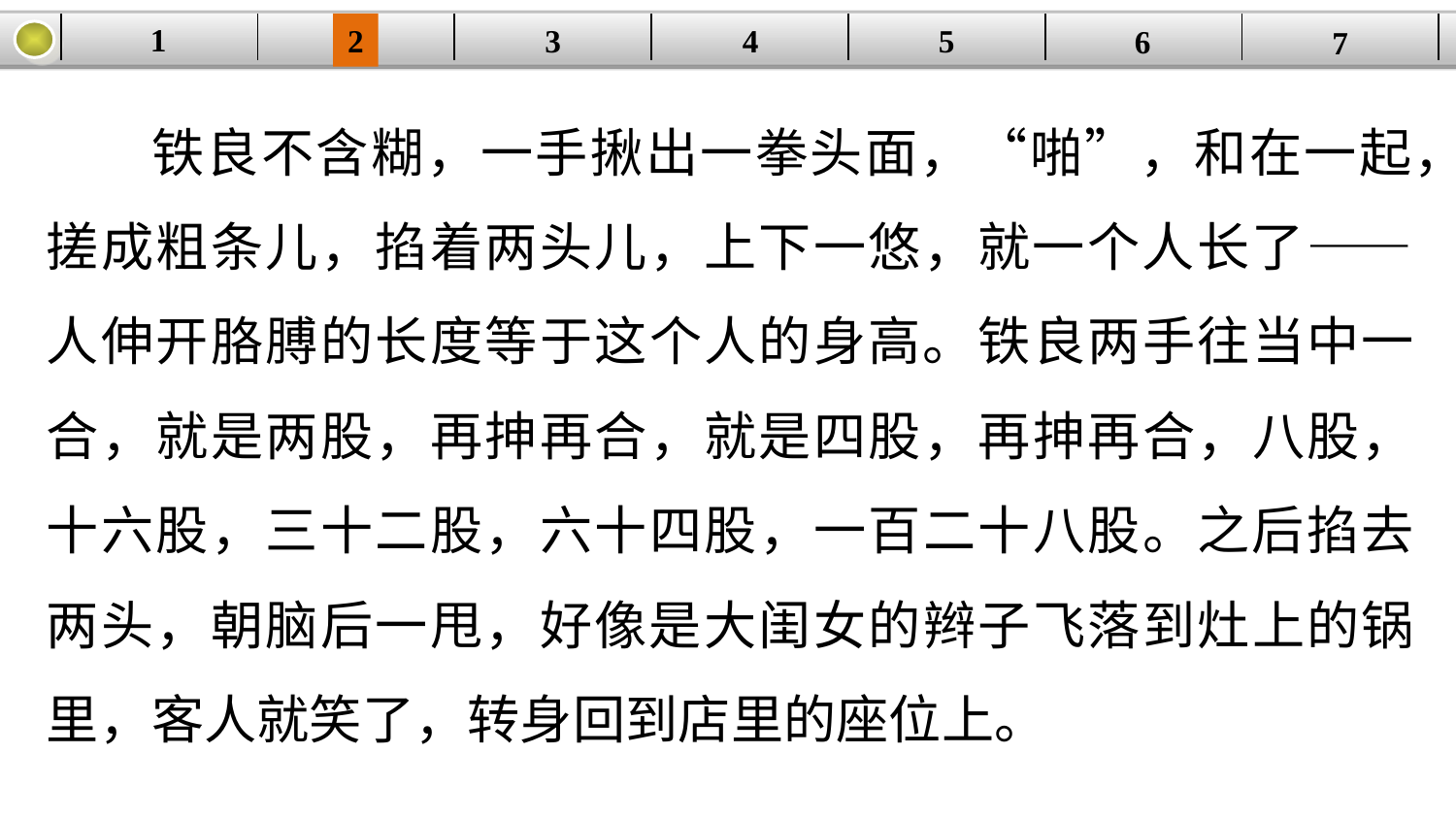

1
5
3
2
|  |  |  |  |  |  |  |
| --- | --- | --- | --- | --- | --- | --- |
4
6
7

铁良不含糊，一手揪出一拳头面，“啪”，和在一起，搓成粗条儿，掐着两头儿，上下一悠，就一个人长了——人伸开胳膊的长度等于这个人的身高。铁良两手往当中一合，就是两股，再抻再合，就是四股，再抻再合，八股，十六股，三十二股，六十四股，一百二十八股。之后掐去两头，朝脑后一甩，好像是大闺女的辫子飞落到灶上的锅里，客人就笑了，转身回到店里的座位上。